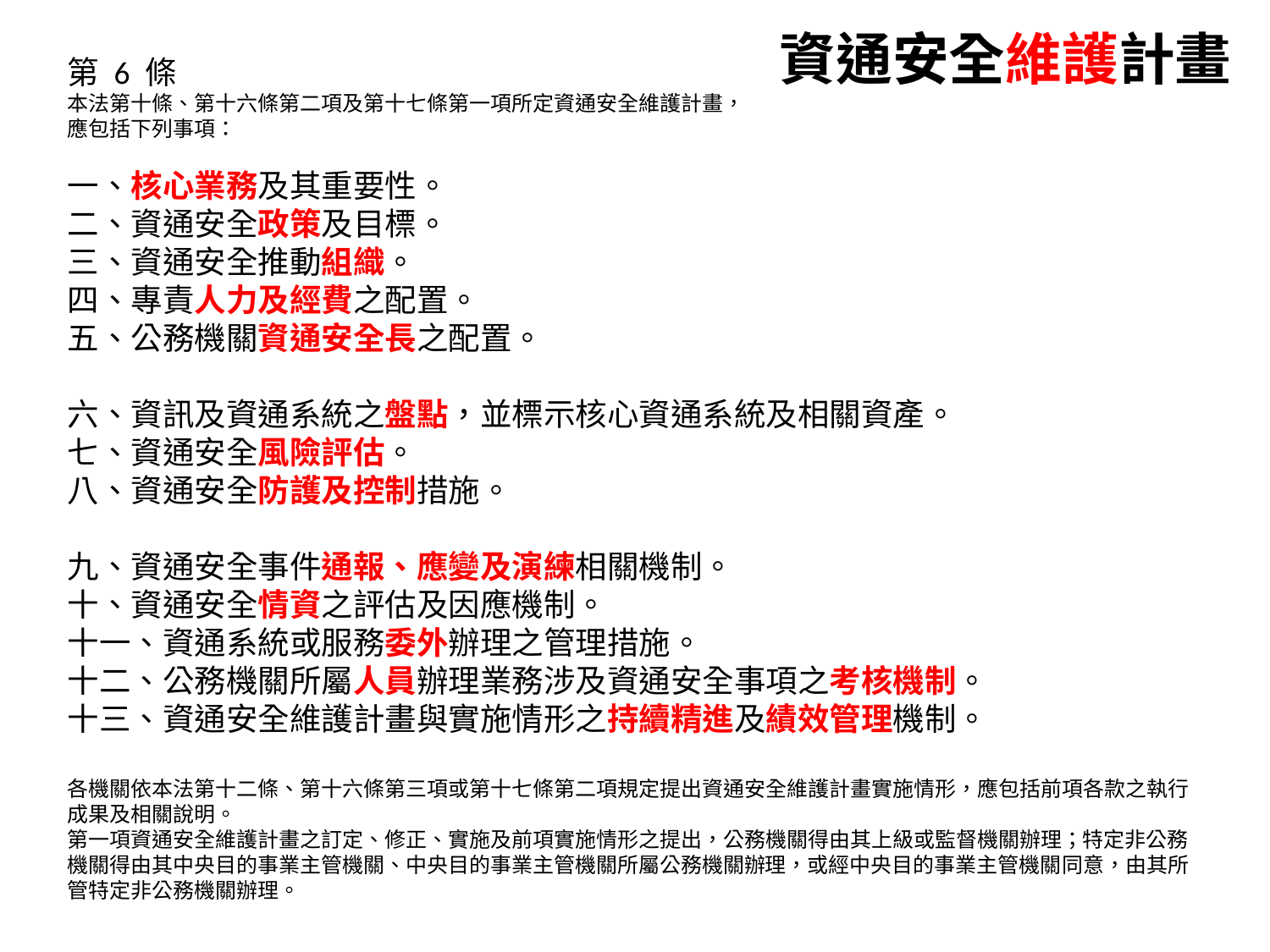

資通安全維護計畫
第 6 條
本法第十條、第十六條第二項及第十七條第一項所定資通安全維護計畫，
應包括下列事項：

一、核心業務及其重要性。
二、資通安全政策及目標。
三、資通安全推動組織。
四、專責人力及經費之配置。
五、公務機關資通安全長之配置。

六、資訊及資通系統之盤點，並標示核心資通系統及相關資產。
七、資通安全風險評估。
八、資通安全防護及控制措施。

九、資通安全事件通報、應變及演練相關機制。
十、資通安全情資之評估及因應機制。
十一、資通系統或服務委外辦理之管理措施。
十二、公務機關所屬人員辦理業務涉及資通安全事項之考核機制。
十三、資通安全維護計畫與實施情形之持續精進及績效管理機制。

各機關依本法第十二條、第十六條第三項或第十七條第二項規定提出資通安全維護計畫實施情形，應包括前項各款之執行成果及相關說明。
第一項資通安全維護計畫之訂定、修正、實施及前項實施情形之提出，公務機關得由其上級或監督機關辦理；特定非公務機關得由其中央目的事業主管機關、中央目的事業主管機關所屬公務機關辦理，或經中央目的事業主管機關同意，由其所管特定非公務機關辦理。